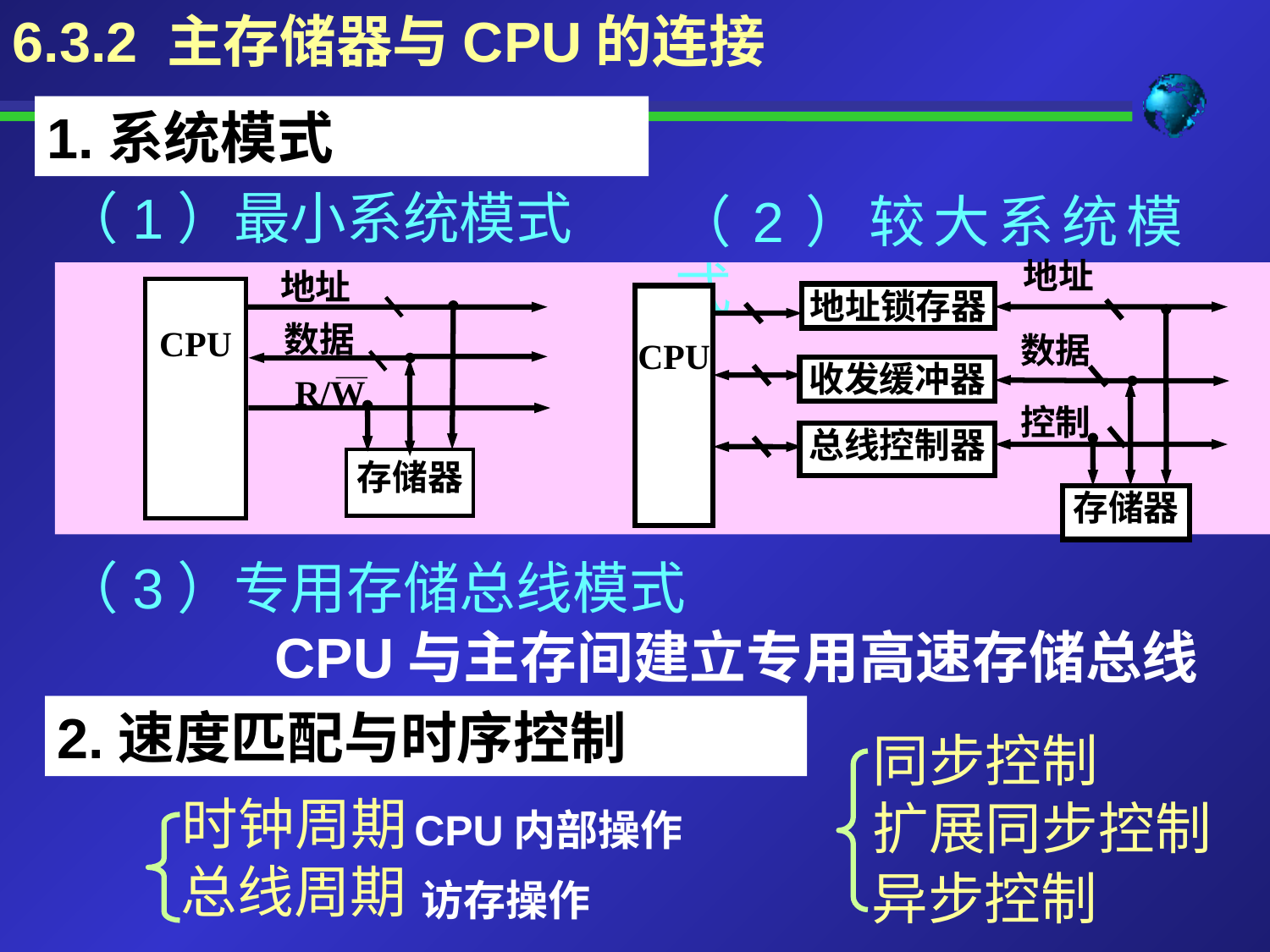

6.3.2 主存储器与CPU的连接
1.系统模式
（1）最小系统模式
（2）较大系统模式
地址
地址锁存器

CPU

数据
收发缓冲器

控制
总线控制器

存储器

地址

CPU

数据

R/W

存储器
（3）专用存储总线模式
CPU与主存间建立专用高速存储总线
2.速度匹配与时序控制
同步控制

时钟周期
扩展同步控制
CPU内部操作

总线周期
异步控制
访存操作
47